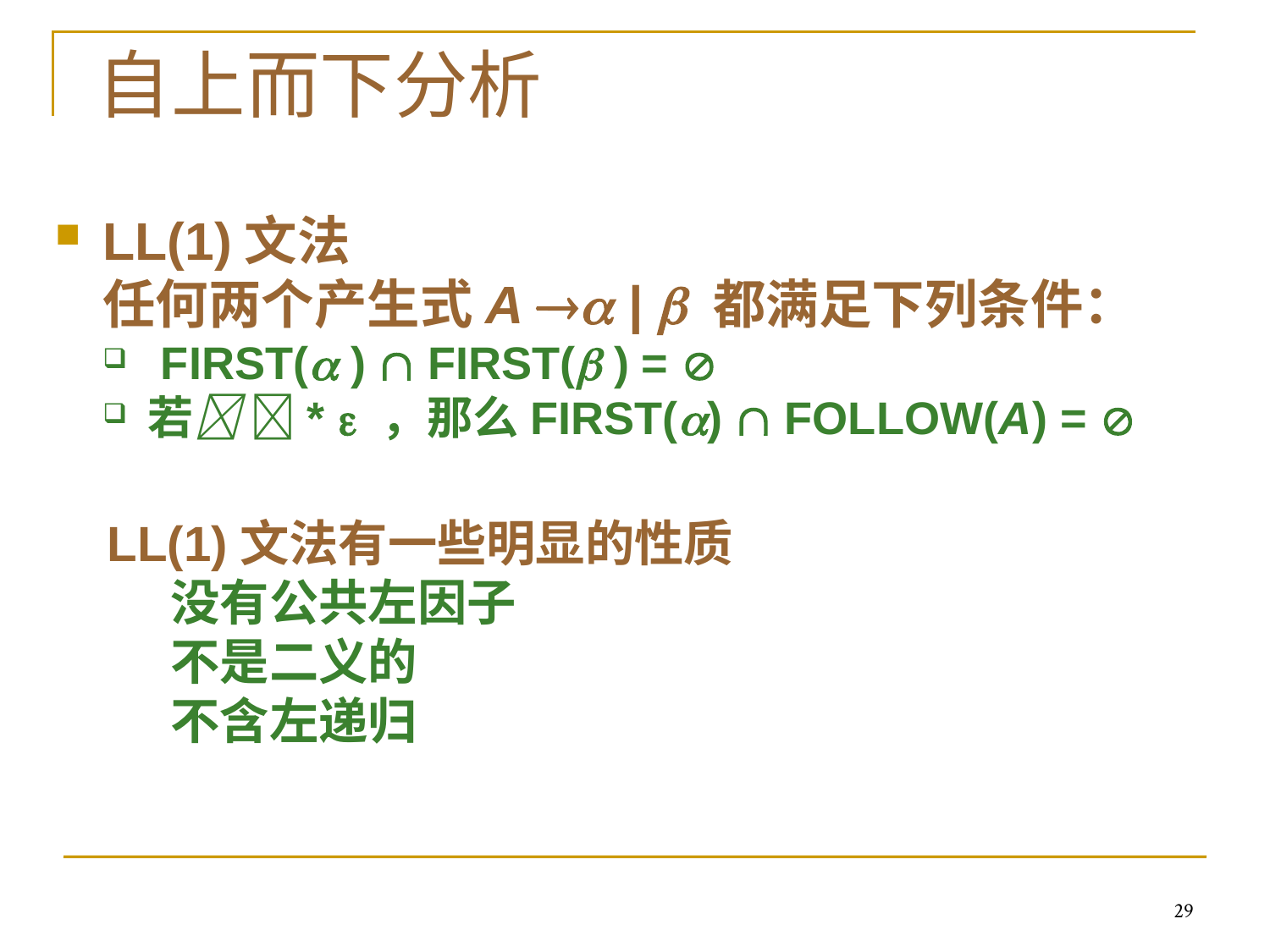

# 自上而下分析
LL(1)文法
	任何两个产生式A →α | β 都满足下列条件：
 FIRST(α ) ∩ FIRST(β ) = ∅
若β ⇒* ε ，那么FIRST(α) ∩ FOLLOW(A) = ∅

LL(1)文法有一些明显的性质
没有公共左因子
不是二义的
不含左递归
29